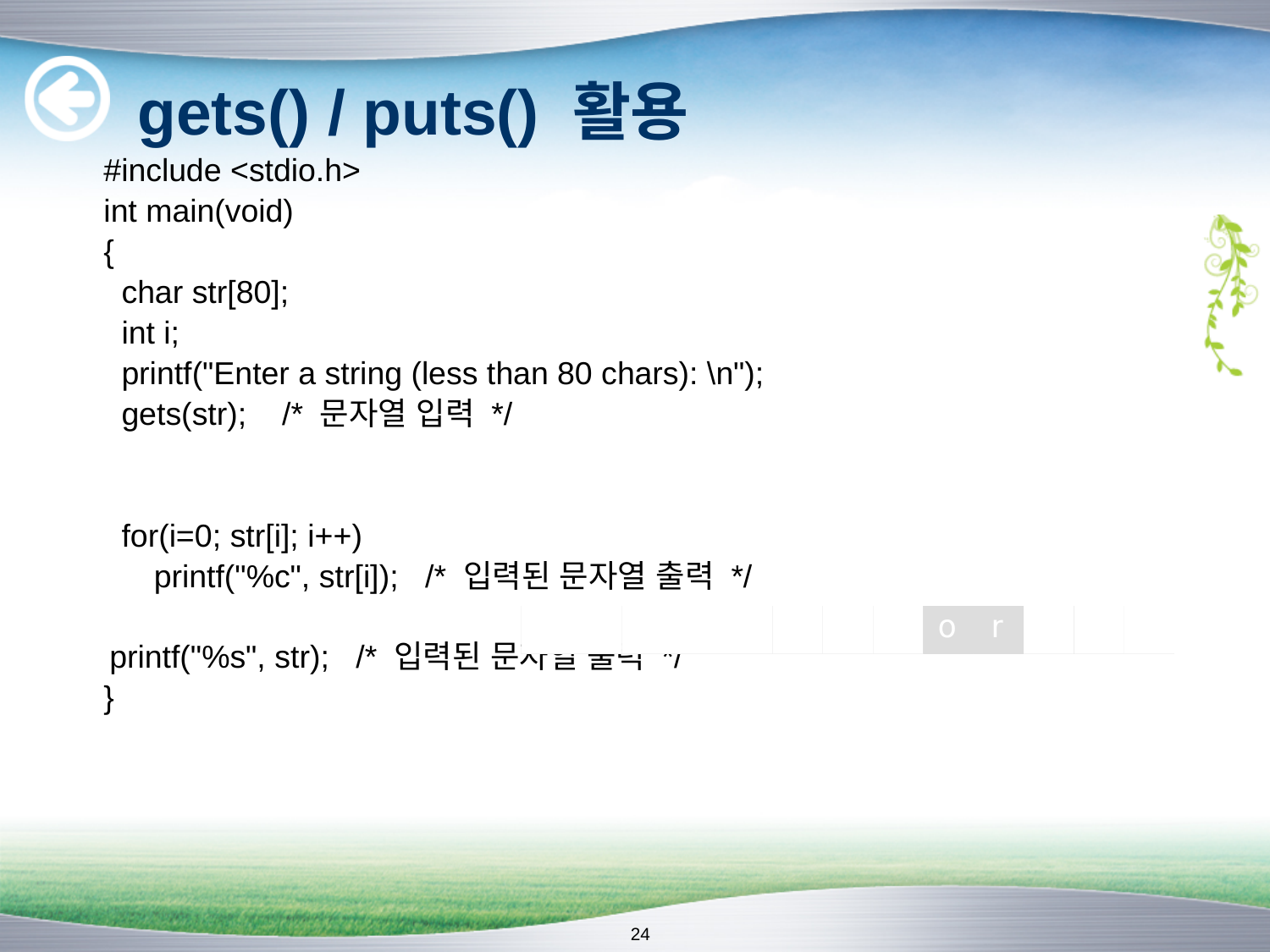

# gets() / puts() 활용
	#include <stdio.h>
	int main(void)
	{
	  char str[80];
	  int i;
	  printf("Enter a string (less than 80 chars): \n");
	  gets(str);    /* 문자열 입력 */

	  for(i=0; str[i]; i++)
           printf("%c", str[i]);   /* 입력된 문자열 출력 */

      printf("%s", str);   /* 입력된 문자열 출력 */
	}

H

e

l

l

o

,

W

o

r

l

d

!

\0
24